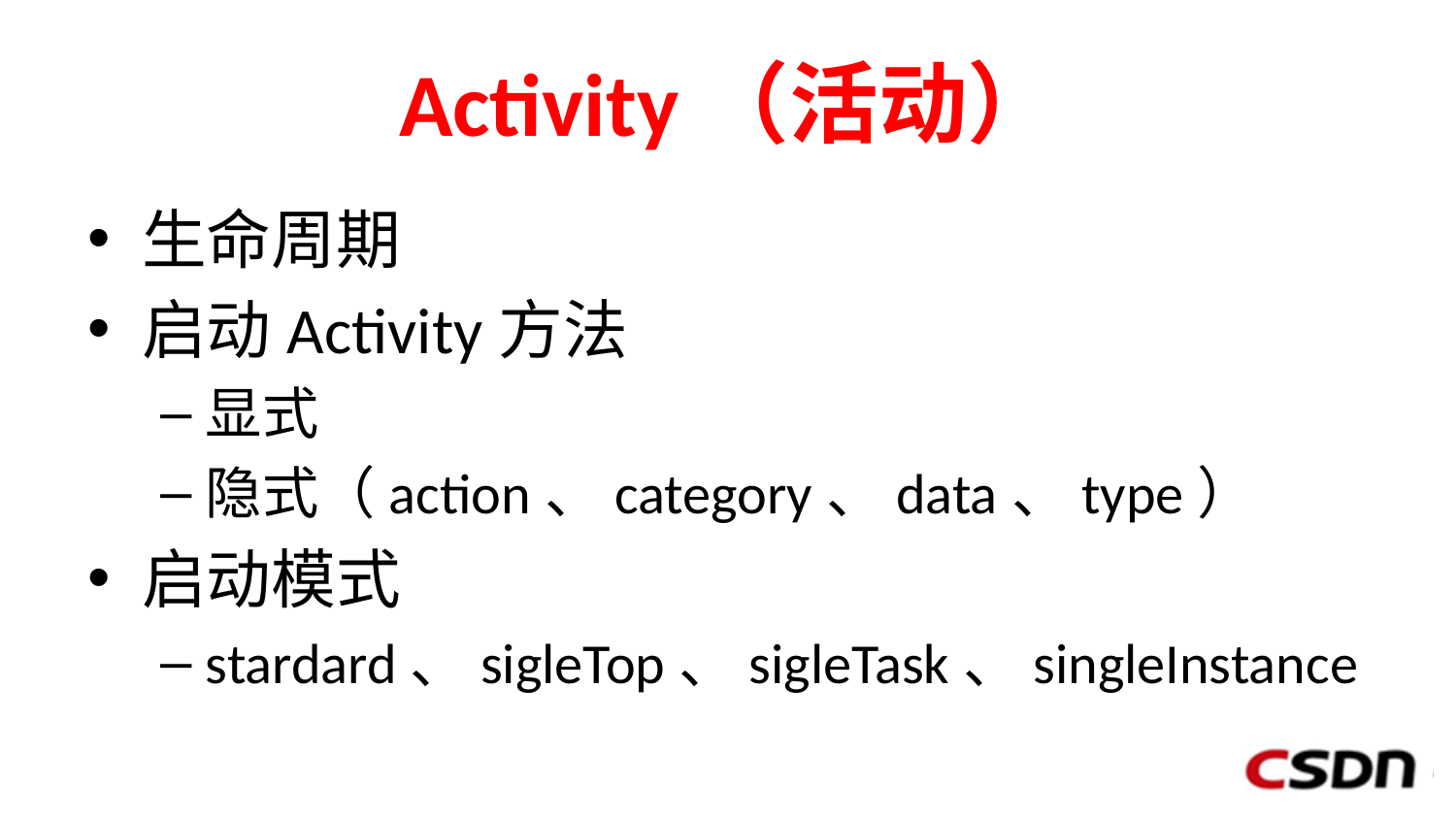

# Activity（活动）
生命周期
启动Activity方法
显式
隐式（action、category、data、type）
启动模式
stardard、sigleTop、sigleTask、singleInstance